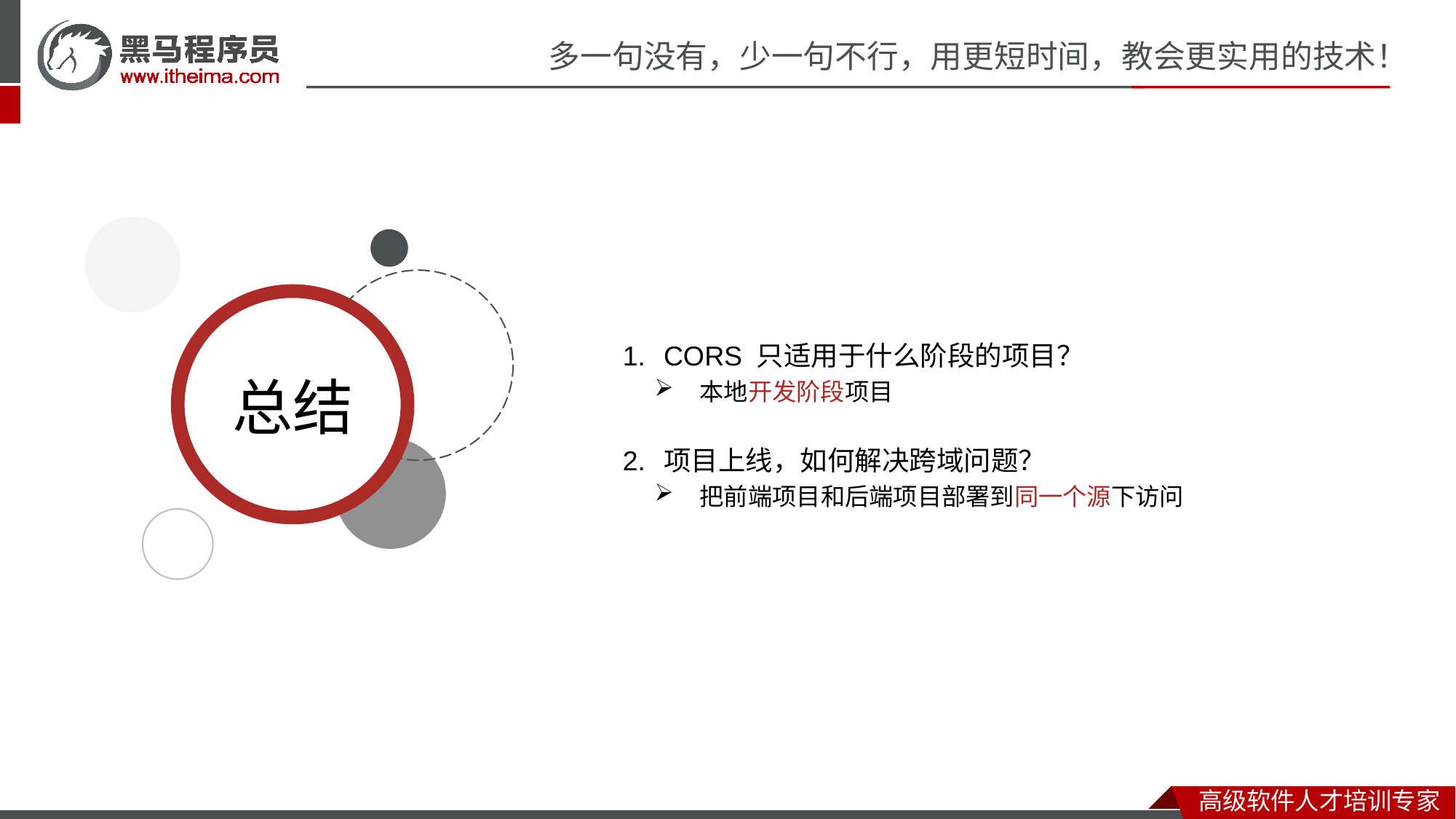

CORS 只适用于什么阶段的项目？
 本地开发阶段项目
项目上线，如何解决跨域问题？
 把前端项目和后端项目部署到同一个源下访问